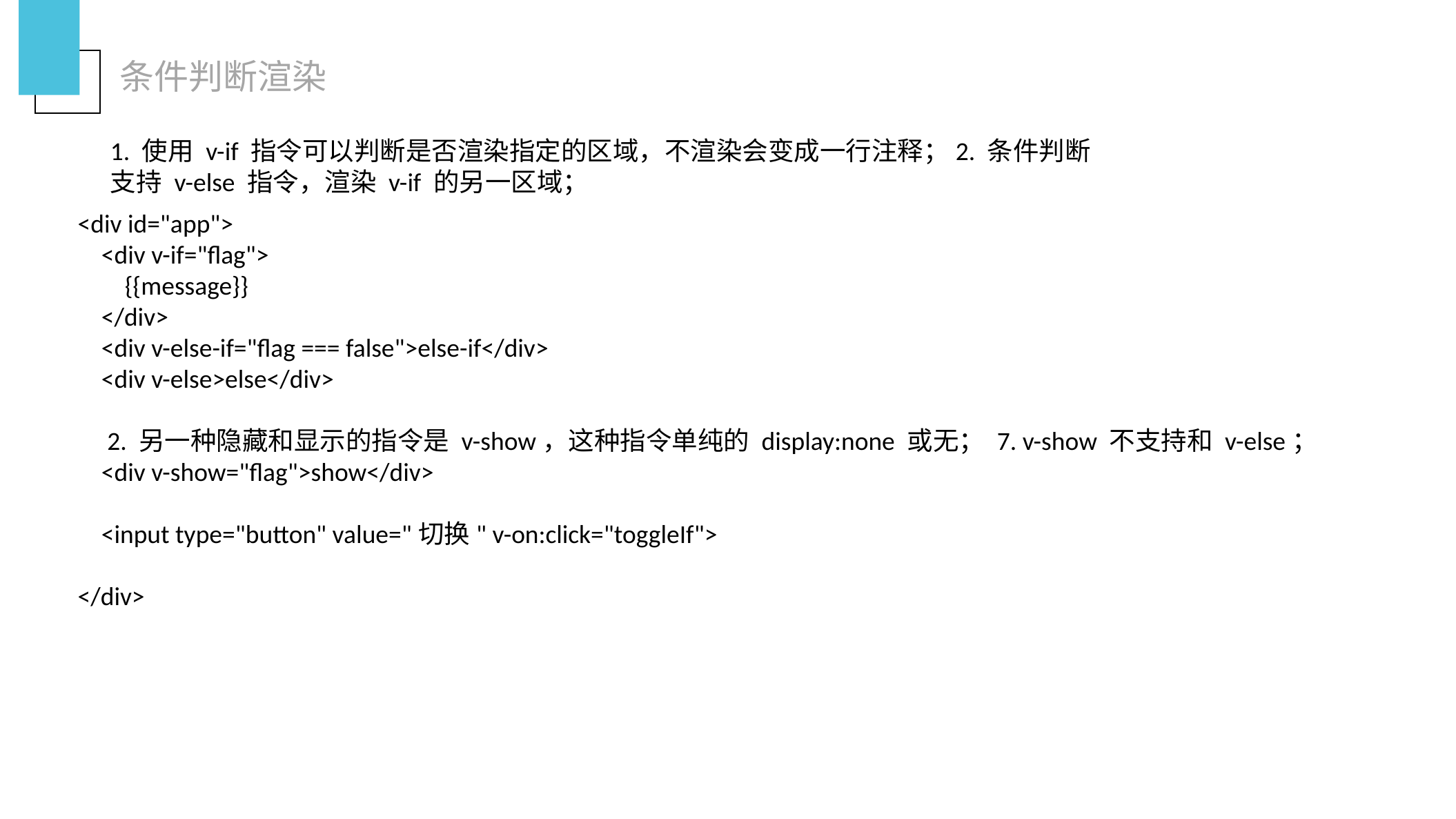

条件判断渲染
1. 使用 v-if 指令可以判断是否渲染指定的区域，不渲染会变成一行注释；2. 条件判断支持 v-else 指令，渲染 v-if 的另一区域；
<div id="app">
    <div v-if="flag">
        {{message}}
    </div>
    <div v-else-if="flag === false">else-if</div>
    <div v-else>else</div>

     2. 另一种隐藏和显示的指令是 v-show，这种指令单纯的 display:none 或无； 7. v-show 不支持和 v-else；
    <div v-show="flag">show</div>

    <input type="button" value="切换" v-on:click="toggleIf">

</div>